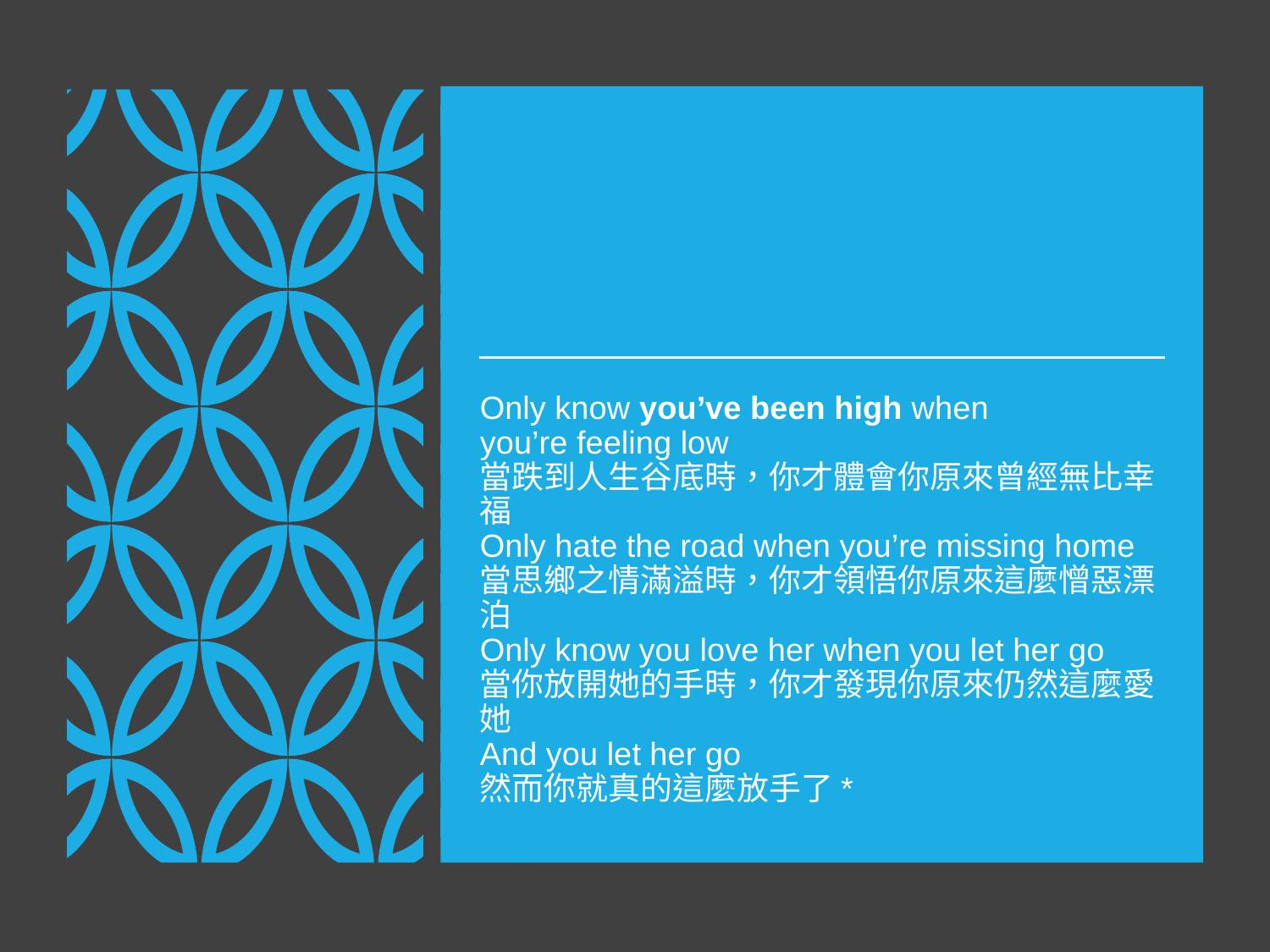

#

Only know you’ve been high when you’re feeling low
當跌到人生谷底時，你才體會你原來曾經無比幸福
Only hate the road when you’re missing home
當思鄉之情滿溢時，你才領悟你原來這麼憎惡漂泊
Only know you love her when you let her go
當你放開她的手時，你才發現你原來仍然這麼愛她
And you let her go
然而你就真的這麼放手了*